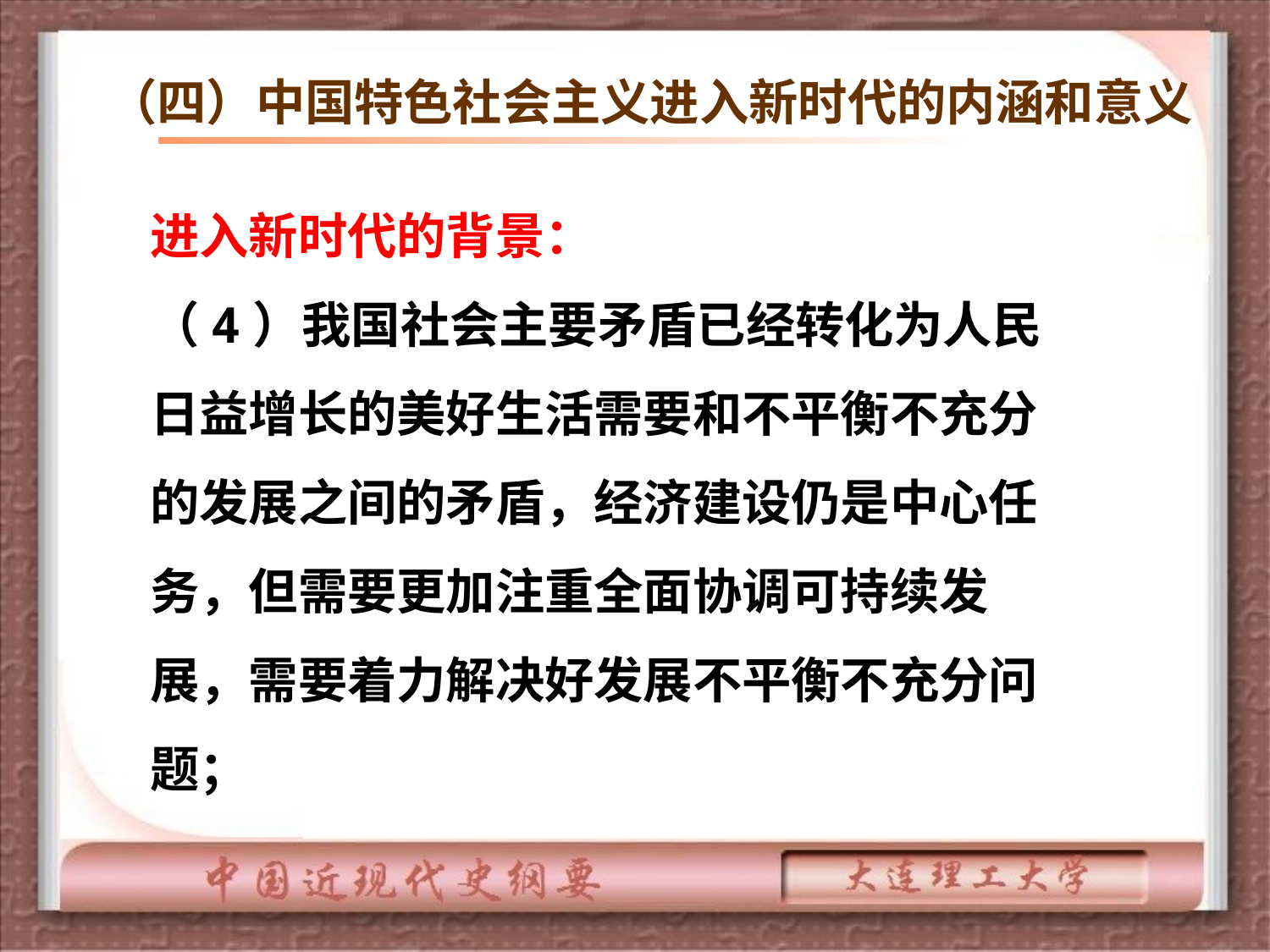

（四）中国特色社会主义进入新时代的内涵和意义

进入新时代的背景：
（4）我国社会主要矛盾已经转化为人民日益增长的美好生活需要和不平衡不充分的发展之间的矛盾，经济建设仍是中心任务，但需要更加注重全面协调可持续发展，需要着力解决好发展不平衡不充分问题；